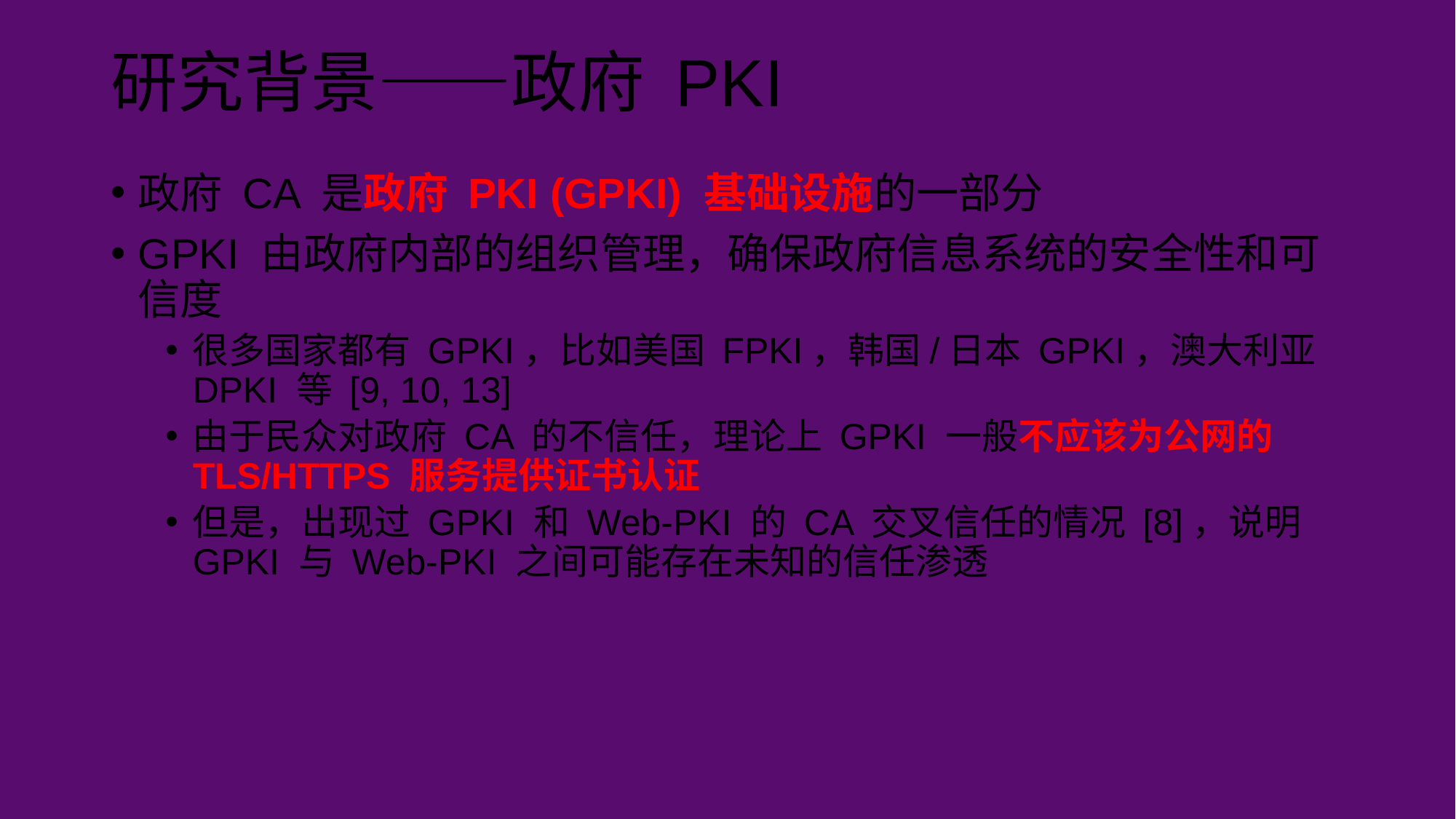

# 研究背景——政府 PKI
政府 CA 是政府 PKI (GPKI) 基础设施的一部分
GPKI 由政府内部的组织管理，确保政府信息系统的安全性和可信度
很多国家都有 GPKI，比如美国 FPKI，韩国/日本 GPKI，澳大利亚 DPKI 等 [9, 10, 13]
由于民众对政府 CA 的不信任，理论上 GPKI 一般不应该为公网的 TLS/HTTPS 服务提供证书认证
但是，出现过 GPKI 和 Web-PKI 的 CA 交叉信任的情况 [8]，说明 GPKI 与 Web-PKI 之间可能存在未知的信任渗透